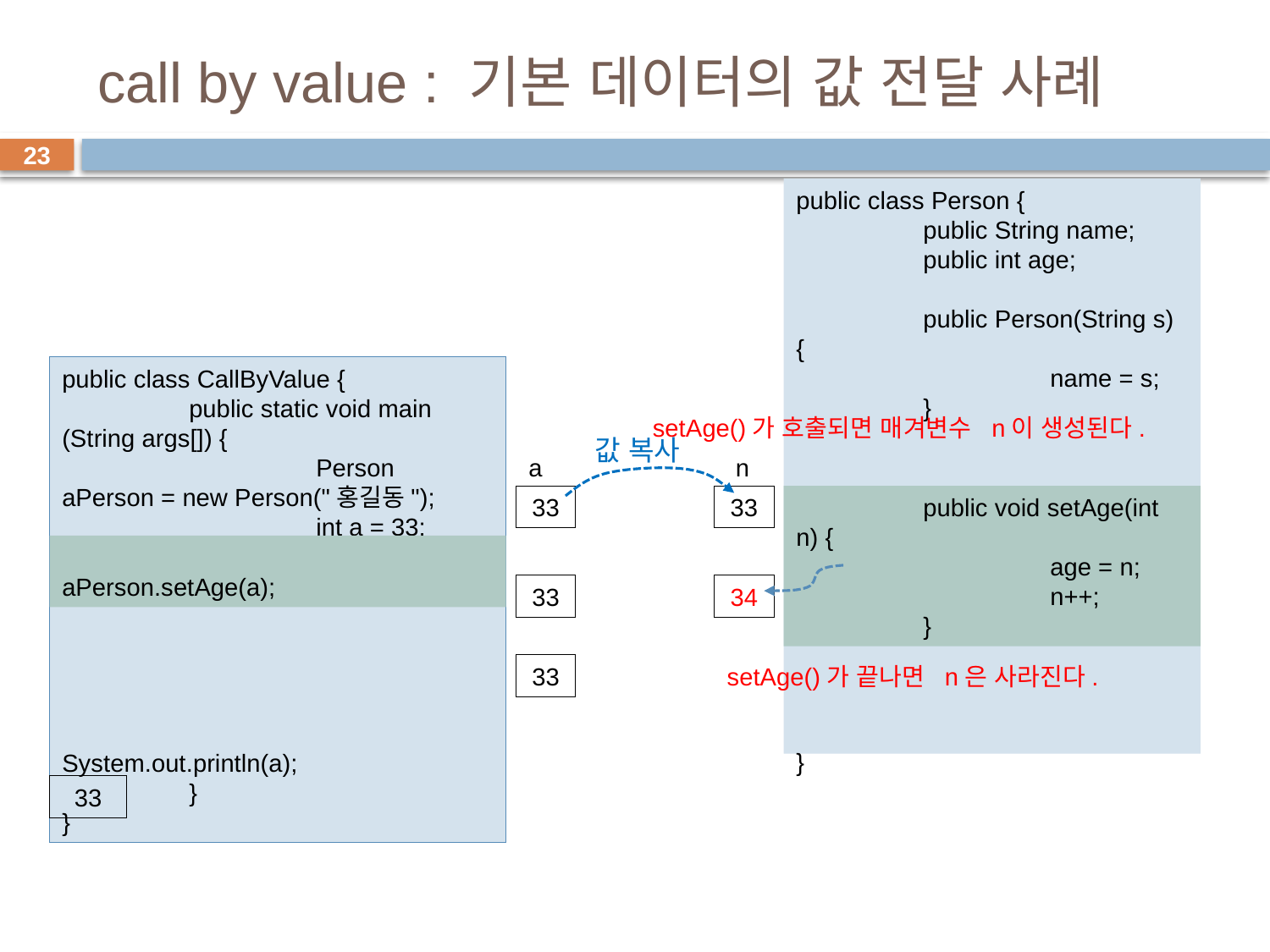

# call by value : 기본 데이터의 값 전달 사례
23
public class Person {
	public String name;
	public int age;

	public Person(String s) {
		name = s;
	}

}
public class CallByValue {
	public static void main (String args[]) {
		Person aPerson = new Person("홍길동");
		int a = 33;

		System.out.println(a);
	}
}
setAge()가 호출되면 매겨변수  n이 생성된다.
값 복사
a
n

33
33
	public void setAge(int n) {
		age = n;
		n++;
	}
		aPerson.setAge(a);

33
34
33
setAge()가 끝나면  n은 사라진다.
33